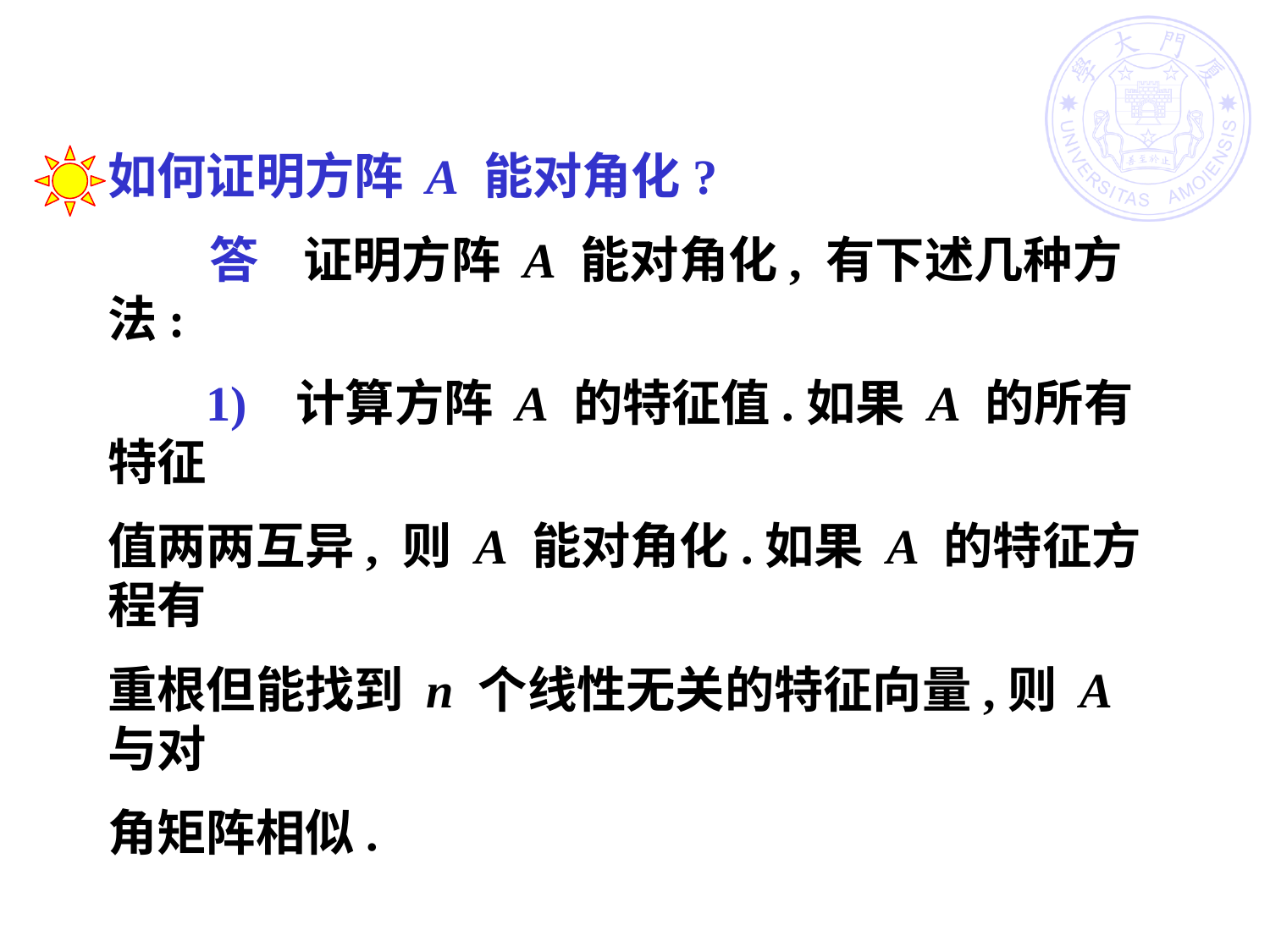

如何证明方阵 A 能对角化?
        答    证明方阵 A 能对角化, 有下述几种方法:
        1)   计算方阵 A 的特征值.如果 A 的所有特征
值两两互异, 则 A 能对角化.如果 A 的特征方程有
重根但能找到 n 个线性无关的特征向量,则 A与对
角矩阵相似.